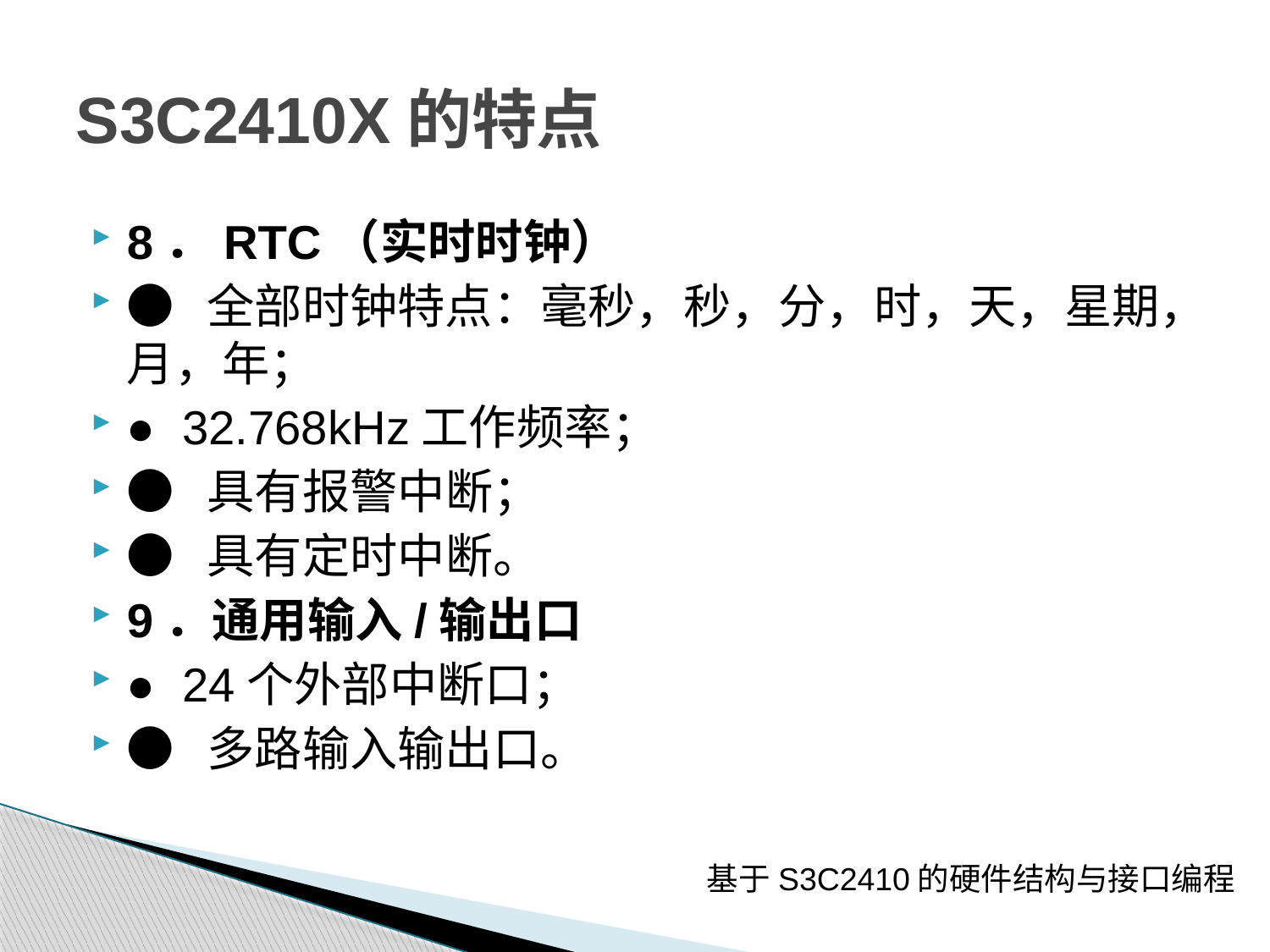

# S3C2410X的特点
8．RTC（实时时钟）
●  全部时钟特点：毫秒，秒，分，时，天，星期，月，年；
●  32.768kHz工作频率；
●  具有报警中断；
●  具有定时中断。
9．通用输入/输出口
●  24个外部中断口；
●  多路输入输出口。

基于S3C2410的硬件结构与接口编程